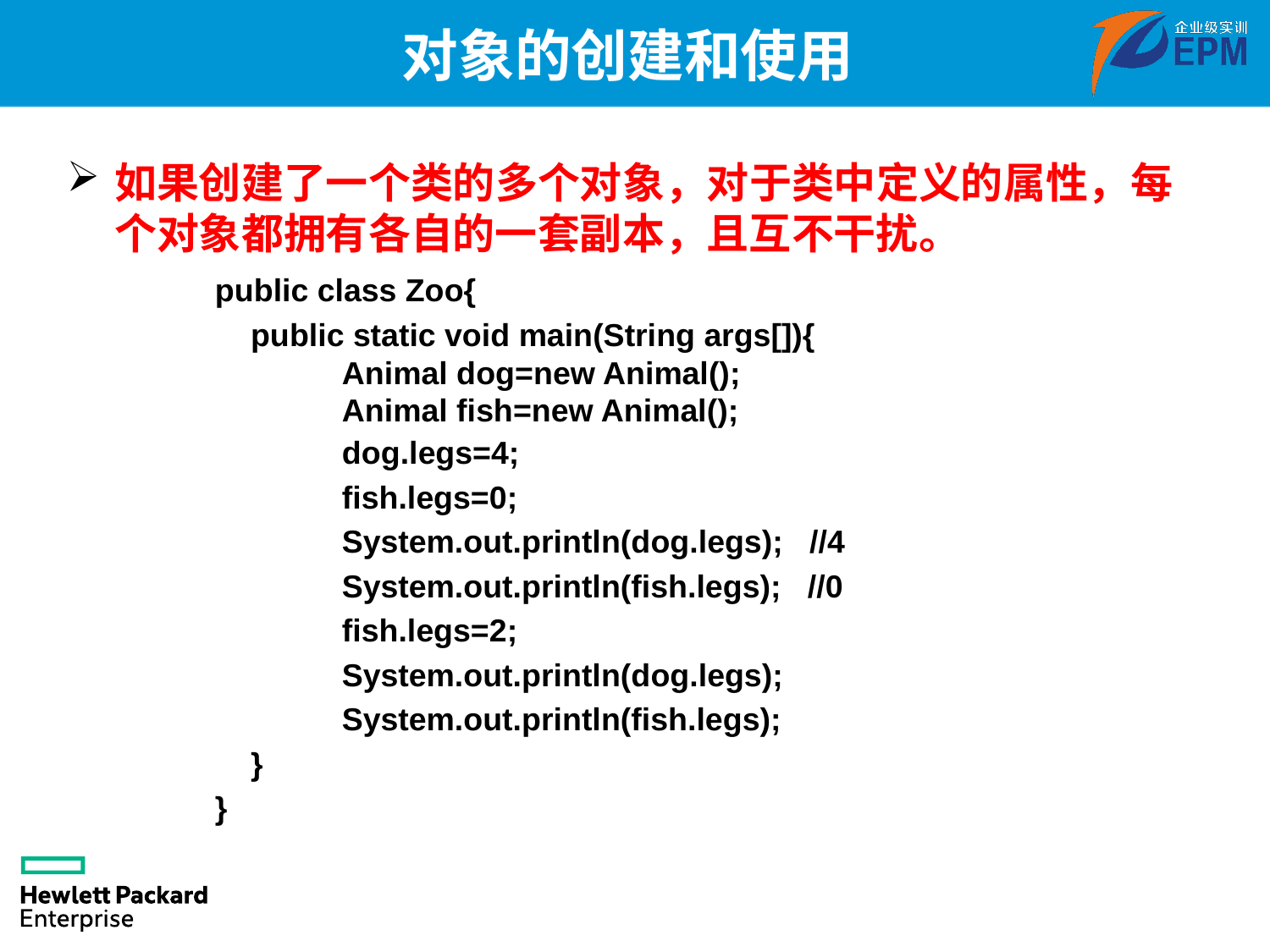

# 对象的创建和使用
如果创建了一个类的多个对象，对于类中定义的属性，每个对象都拥有各自的一套副本，且互不干扰。

public class Zoo{
    public static void main(String args[]){
	Animal dog=new Animal();
	Animal fish=new Animal();
	dog.legs=4;
	fish.legs=0;
	System.out.println(dog.legs);   //4
	System.out.println(fish.legs);   //0
	fish.legs=2;
	System.out.println(dog.legs);
	System.out.println(fish.legs);
    }
}